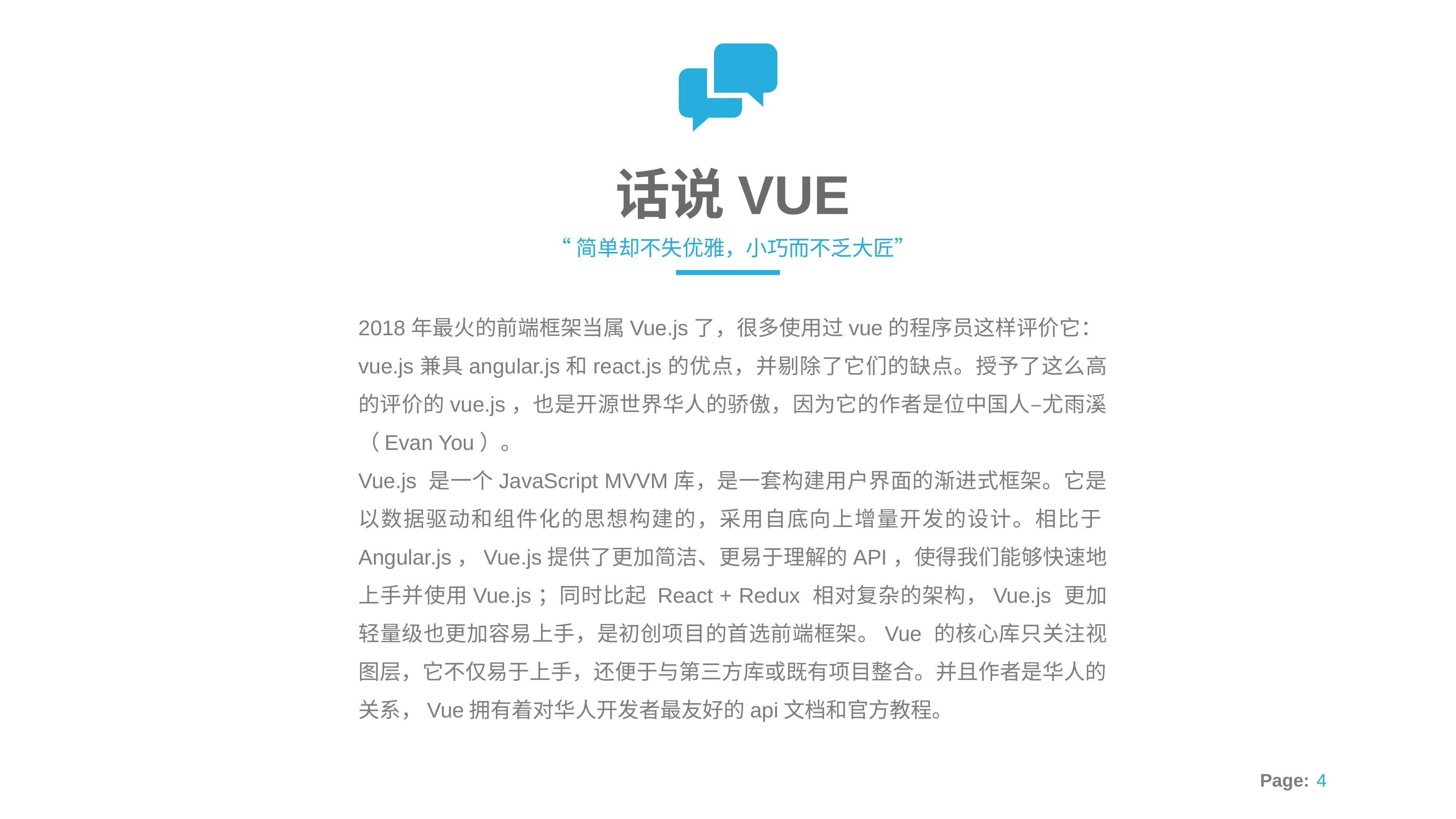

话说VUE
“简单却不失优雅，小巧而不乏大匠”

2018年最火的前端框架当属Vue.js了，很多使用过vue的程序员这样评价它：vue.js兼具angular.js和react.js的优点，并剔除了它们的缺点。授予了这么高的评价的vue.js，也是开源世界华人的骄傲，因为它的作者是位中国人–尤雨溪（Evan You）。
Vue.js 是一个JavaScript MVVM库，是一套构建用户界面的渐进式框架。它是以数据驱动和组件化的思想构建的，采用自底向上增量开发的设计。相比于Angular.js，Vue.js提供了更加简洁、更易于理解的API，使得我们能够快速地上手并使用Vue.js；同时比起 React + Redux 相对复杂的架构，Vue.js 更加轻量级也更加容易上手，是初创项目的首选前端框架。Vue 的核心库只关注视图层，它不仅易于上手，还便于与第三方库或既有项目整合。并且作者是华人的关系，Vue拥有着对华人开发者最友好的api文档和官方教程。